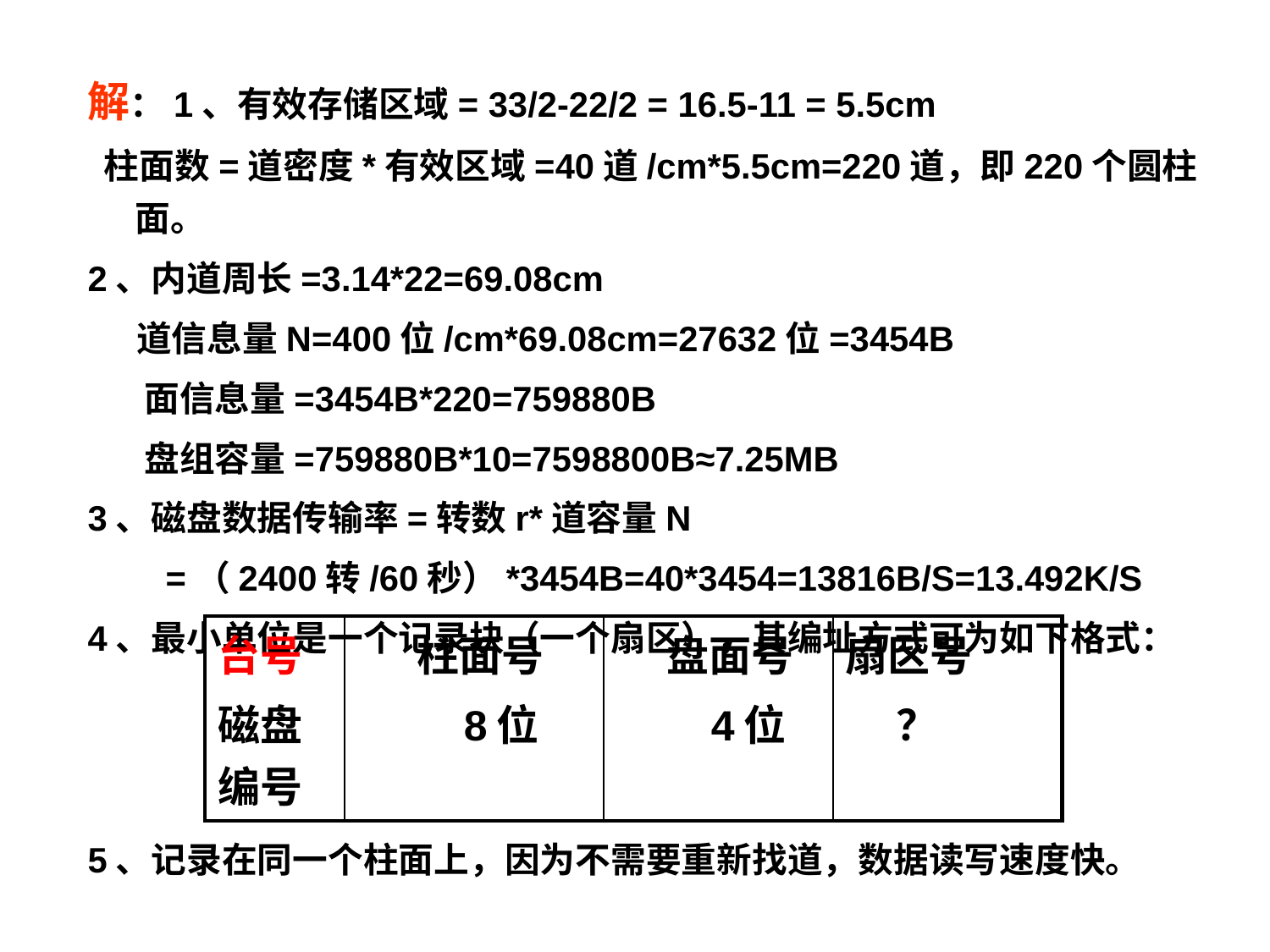

解：1、有效存储区域= 33/2-22/2 = 16.5-11 = 5.5cm
 柱面数=道密度*有效区域=40道/cm*5.5cm=220道，即220个圆柱面。
2、内道周长=3.14*22=69.08cm
     道信息量N=400位/cm*69.08cm=27632位=3454B
      面信息量=3454B*220=759880B
      盘组容量=759880B*10=7598800B≈7.25MB
3、磁盘数据传输率=转数r*道容量N
        =（2400转/60秒）*3454B=40*3454=13816B/S=13.492K/S
4、最小单位是一个记录块（一个扇区），其编址方式可为如下格式：

5、记录在同一个柱面上，因为不需要重新找道，数据读写速度快。
| 台号 磁盘编号 | 柱面号 8位 | 盘面号 4位 | 扇区号 ？ |
| --- | --- | --- | --- |